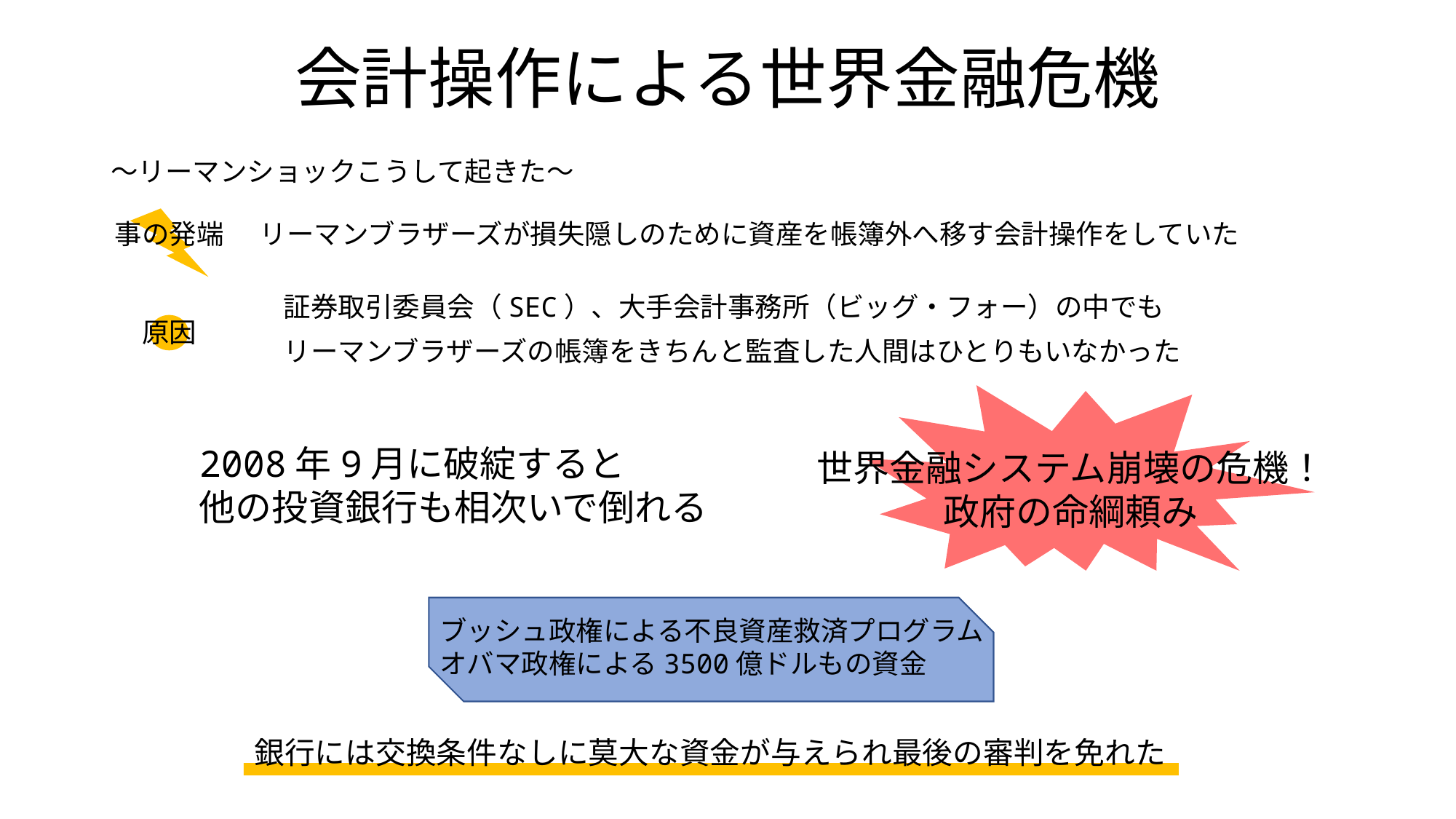

# 会計操作による世界金融危機
～リーマンショックこうして起きた～

事の発端
リーマンブラザーズが損失隠しのために資産を帳簿外へ移す会計操作をしていた
証券取引委員会（SEC）、大手会計事務所（ビッグ・フォー）の中でも
リーマンブラザーズの帳簿をきちんと監査した人間はひとりもいなかった
原因

2008年9月に破綻すると
他の投資銀行も相次いで倒れる
世界金融システム崩壊の危機！
政府の命綱頼み

ブッシュ政権による不良資産救済プログラム
オバマ政権による3500億ドルもの資金
銀行には交換条件なしに莫大な資金が与えられ最後の審判を免れた